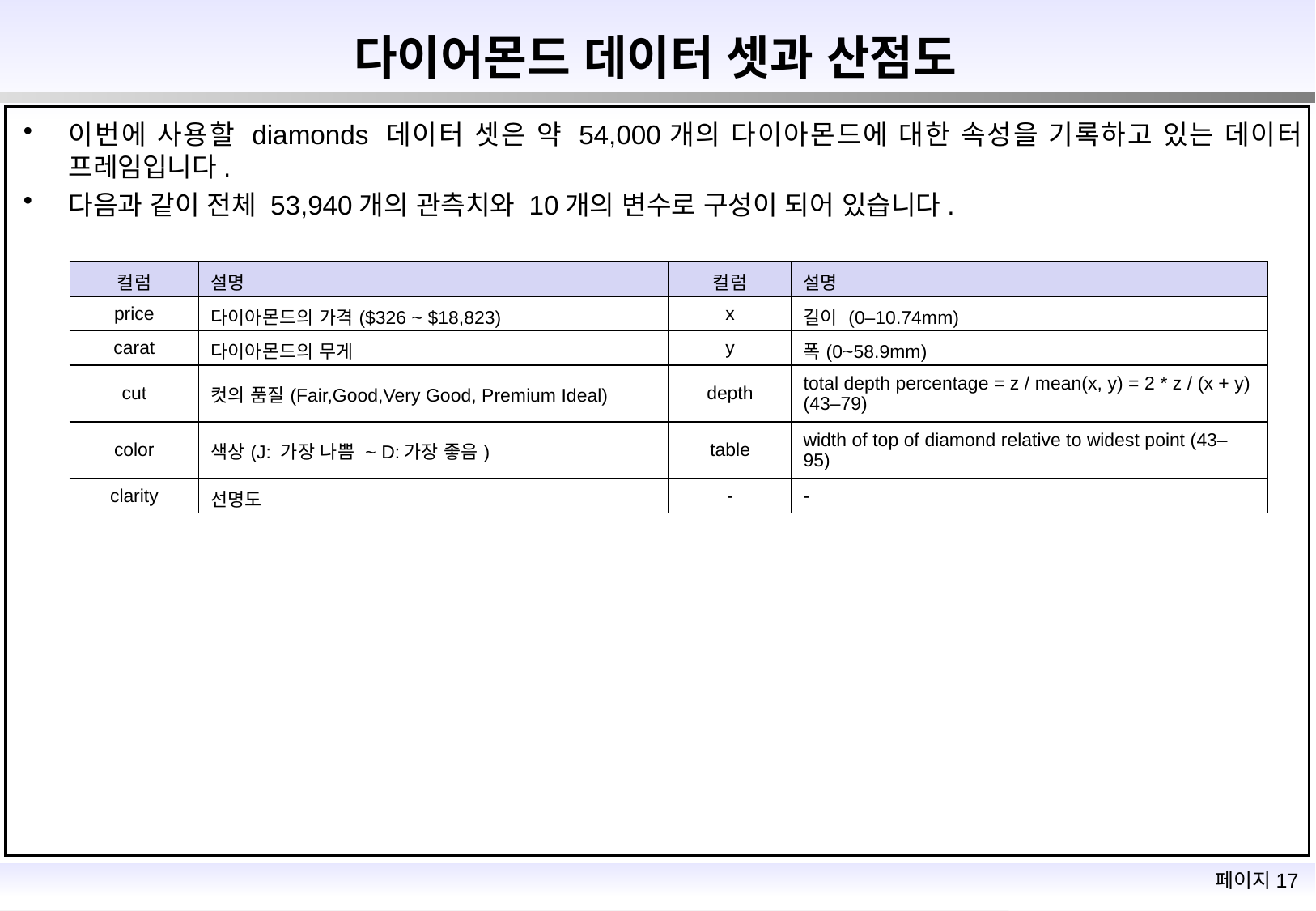

# 다이어몬드 데이터 셋과 산점도
이번에 사용할 diamonds 데이터 셋은 약 54,000개의 다이아몬드에 대한 속성을 기록하고 있는 데이터 프레임입니다.
다음과 같이 전체 53,940개의 관측치와 10개의 변수로 구성이 되어 있습니다.
| 컬럼 | 설명 | 컬럼 | 설명 |
| --- | --- | --- | --- |
| price | 다이아몬드의 가격($326 ~ $18,823) | x | 길이 (0–10.74mm) |
| carat | 다이아몬드의 무게 | y | 폭(0~58.9mm) |
| cut | 컷의 품질(Fair,Good,Very Good, Premium Ideal) | depth | total depth percentage = z / mean(x, y) = 2 \* z / (x + y) (43–79) |
| color | 색상(J: 가장 나쁨 ~ D:가장 좋음) | table | width of top of diamond relative to widest point (43–95) |
| clarity | 선명도 | - | - |